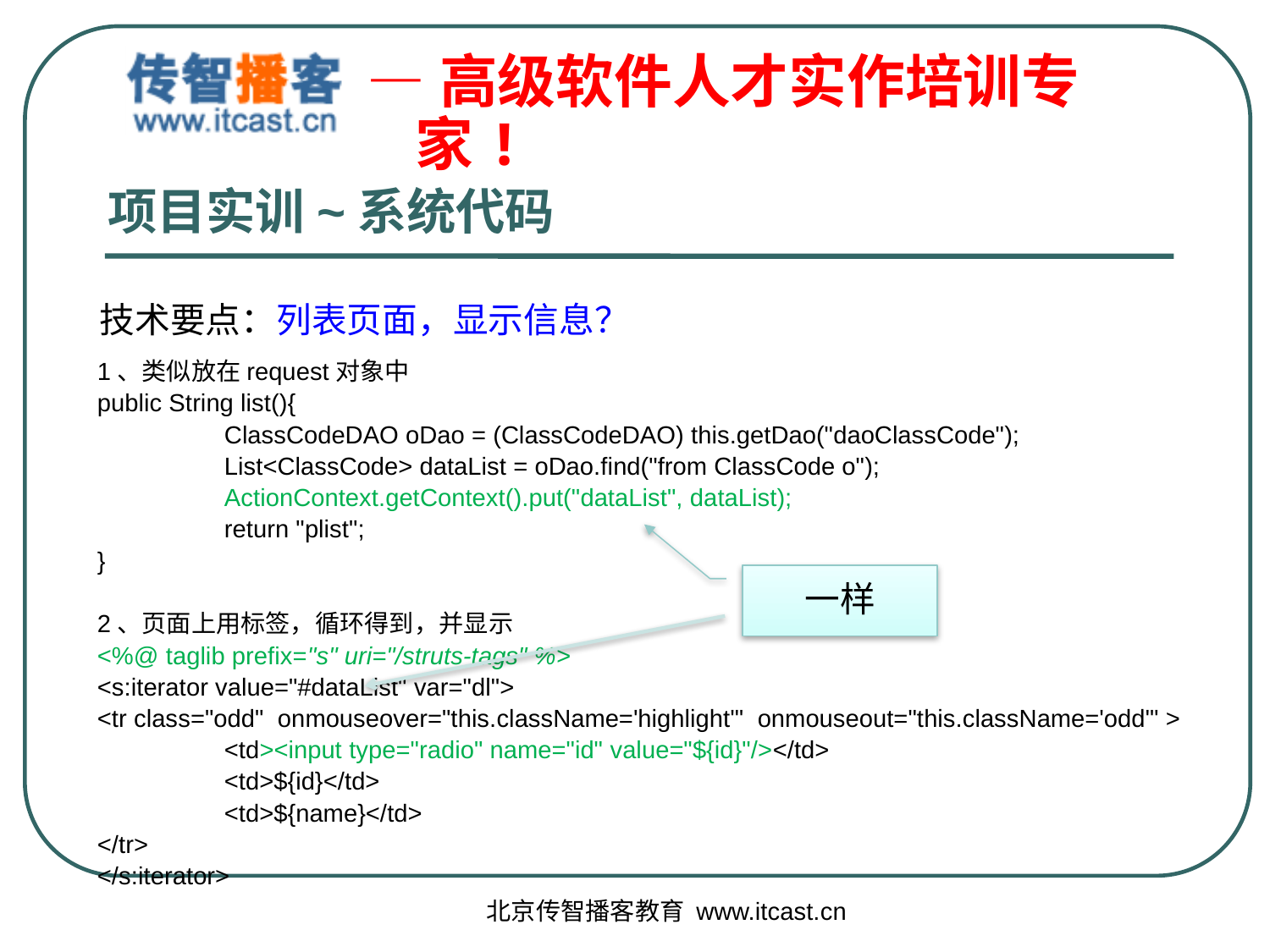

# 项目实训~系统代码
技术要点：列表页面，显示信息？
1、类似放在request对象中
public String list(){
	ClassCodeDAO oDao = (ClassCodeDAO) this.getDao("daoClassCode");
	List<ClassCode> dataList = oDao.find("from ClassCode o");
	ActionContext.getContext().put("dataList", dataList);
	return "plist";
}

2、页面上用标签，循环得到，并显示
<%@ taglib prefix="s" uri="/struts-tags" %>
<s:iterator value="#dataList" var="dl">
<tr class="odd"  onmouseover="this.className='highlight'"  onmouseout="this.className='odd'" >
	<td><input type="radio" name="id" value="${id}"/></td>
	<td>${id}</td>
	<td>${name}</td>
</tr>
</s:iterator>
一样
北京传智播客教育 www.itcast.cn